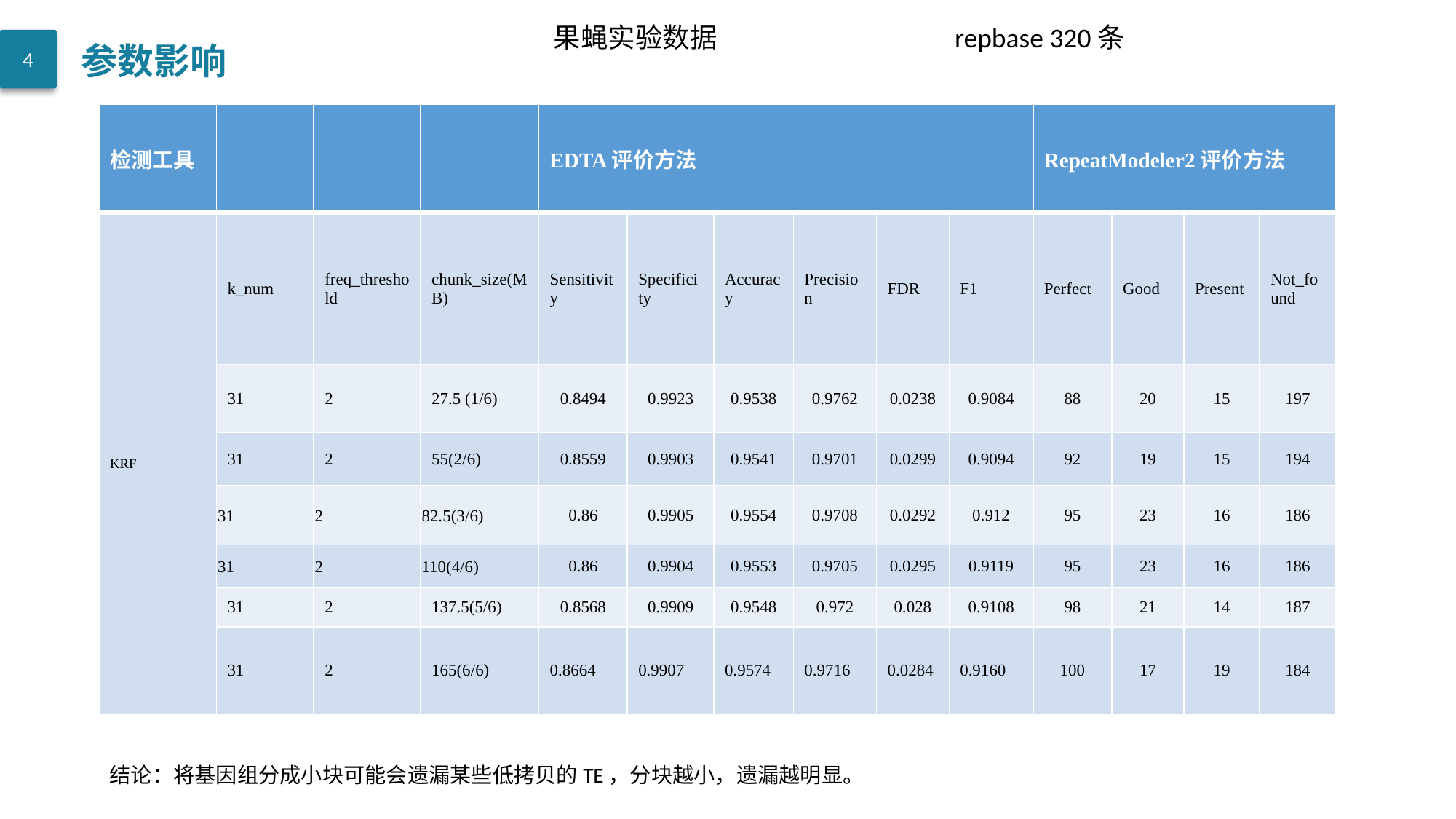

果蝇实验数据
repbase 320条
4
参数影响
| 检测工具 |  |  |  | EDTA评价方法 |  |  |  |  |  | RepeatModeler2评价方法 |  |  |  |
| --- | --- | --- | --- | --- | --- | --- | --- | --- | --- | --- | --- | --- | --- |
| KRF | k\_num | freq\_threshold | chunk\_size(MB) | Sensitivity | Specificity | Accuracy | Precision | FDR | F1 | Perfect | Good | Present | Not\_found |
|  | 31 | 2 | 27.5 (1/6) | 0.8494 | 0.9923 | 0.9538 | 0.9762 | 0.0238 | 0.9084 | 88 | 20 | 15 | 197 |
|  | 31 | 2 | 55(2/6) | 0.8559 | 0.9903 | 0.9541 | 0.9701 | 0.0299 | 0.9094 | 92 | 19 | 15 | 194 |
|  | 31 | 2 | 82.5(3/6) | 0.86 | 0.9905 | 0.9554 | 0.9708 | 0.0292 | 0.912 | 95 | 23 | 16 | 186 |
|  | 31 | 2 | 110(4/6) | 0.86 | 0.9904 | 0.9553 | 0.9705 | 0.0295 | 0.9119 | 95 | 23 | 16 | 186 |
|  | 31 | 2 | 137.5(5/6) | 0.8568 | 0.9909 | 0.9548 | 0.972 | 0.028 | 0.9108 | 98 | 21 | 14 | 187 |
|  | 31 | 2 | 165(6/6) | 0.8664 | 0.9907 | 0.9574 | 0.9716 | 0.0284 | 0.9160 | 100 | 17 | 19 | 184 |
结论：将基因组分成小块可能会遗漏某些低拷贝的TE，分块越小，遗漏越明显。